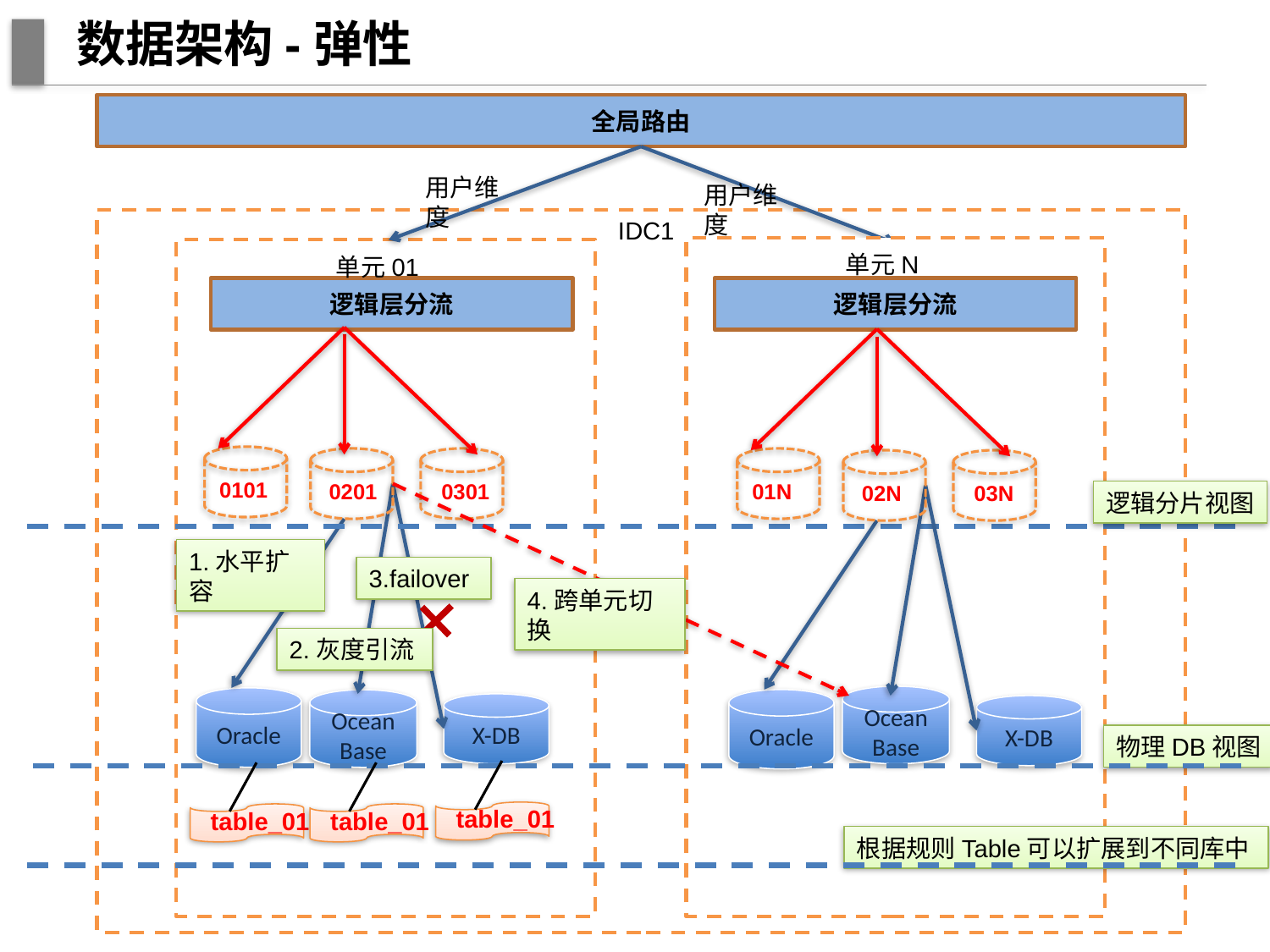

# 数据架构-弹性
全局路由
用户维度
用户维度
IDC1

单元N
单元01
逻辑层分流
逻辑层分流

0101
0201
0301
01N
02N
03N
逻辑分片视图
1.水平扩容
3.failover
4.跨单元切换

2.灰度引流
Ocean
Base
Oracle
Oracle
Ocean
Base
X-DB
X-DB
物理DB视图

table_01

table_01

table_01
根据规则Table可以扩展到不同库中